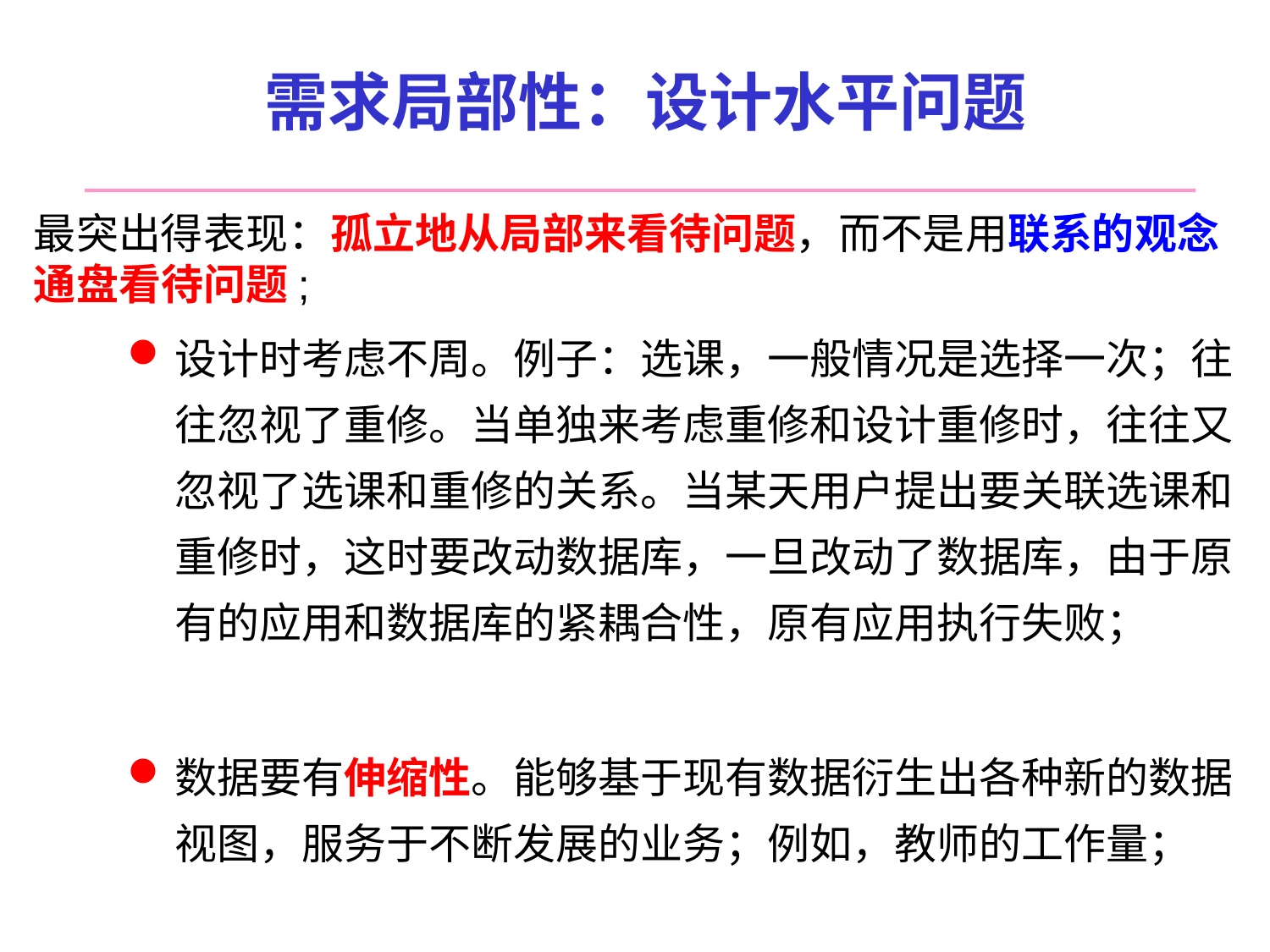

# 需求局部性：设计水平问题
最突出得表现：孤立地从局部来看待问题，而不是用联系的观念通盘看待问题;
设计时考虑不周。例子：选课，一般情况是选择一次；往往忽视了重修。当单独来考虑重修和设计重修时，往往又忽视了选课和重修的关系。当某天用户提出要关联选课和重修时，这时要改动数据库，一旦改动了数据库，由于原有的应用和数据库的紧耦合性，原有应用执行失败；

数据要有伸缩性。能够基于现有数据衍生出各种新的数据视图，服务于不断发展的业务；例如，教师的工作量；